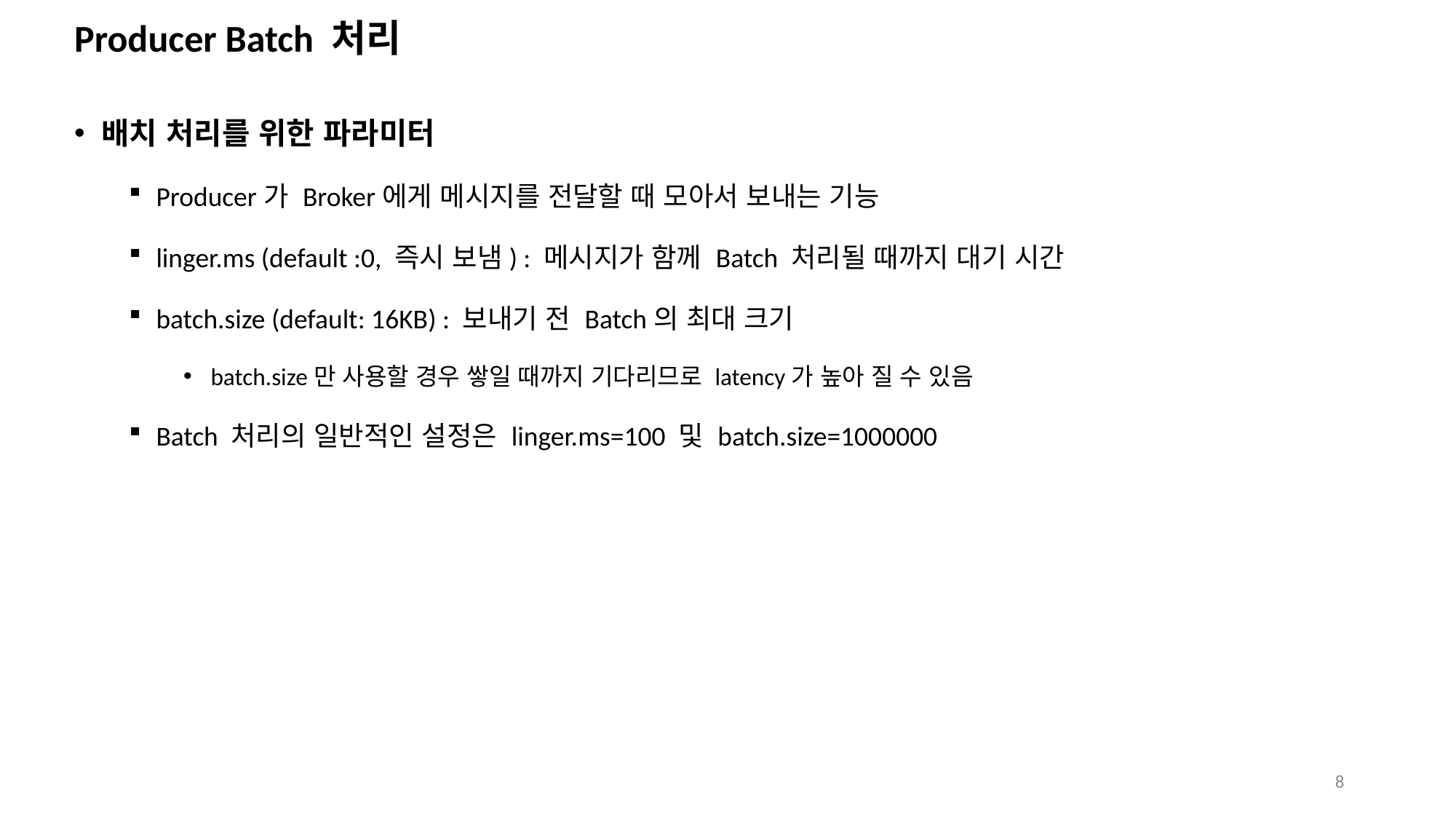

# Producer Batch 처리
배치 처리를 위한 파라미터
Producer가 Broker에게 메시지를 전달할 때 모아서 보내는 기능
linger.ms (default :0, 즉시 보냄) : 메시지가 함께 Batch 처리될 때까지 대기 시간
batch.size (default: 16KB) : 보내기 전 Batch의 최대 크기
batch.size만 사용할 경우 쌓일 때까지 기다리므로 latency가 높아 질 수 있음
Batch 처리의 일반적인 설정은 linger.ms=100 및 batch.size=1000000
8